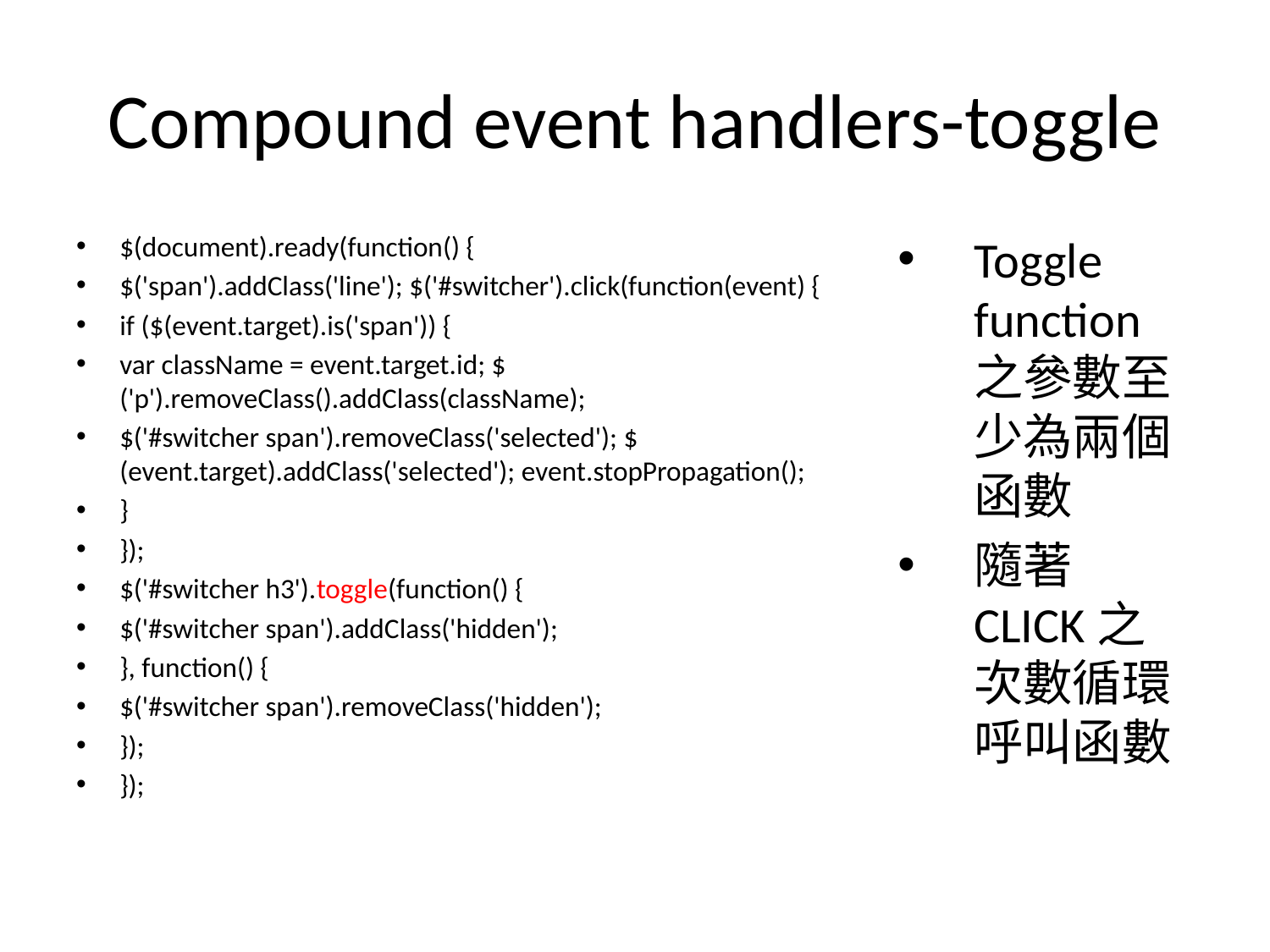

# Compound event handlers-toggle
$(document).ready(function() {
$('span').addClass('line'); $('#switcher').click(function(event) {
if ($(event.target).is('span')) {
var className = event.target.id; $('p').removeClass().addClass(className);
$('#switcher span').removeClass('selected'); $(event.target).addClass('selected'); event.stopPropagation();
}
});
$('#switcher h3').toggle(function() {
$('#switcher span').addClass('hidden');
}, function() {
$('#switcher span').removeClass('hidden');
});
});
Toggle function之參數至少為兩個函數
隨著CLICK之次數循環呼叫函數